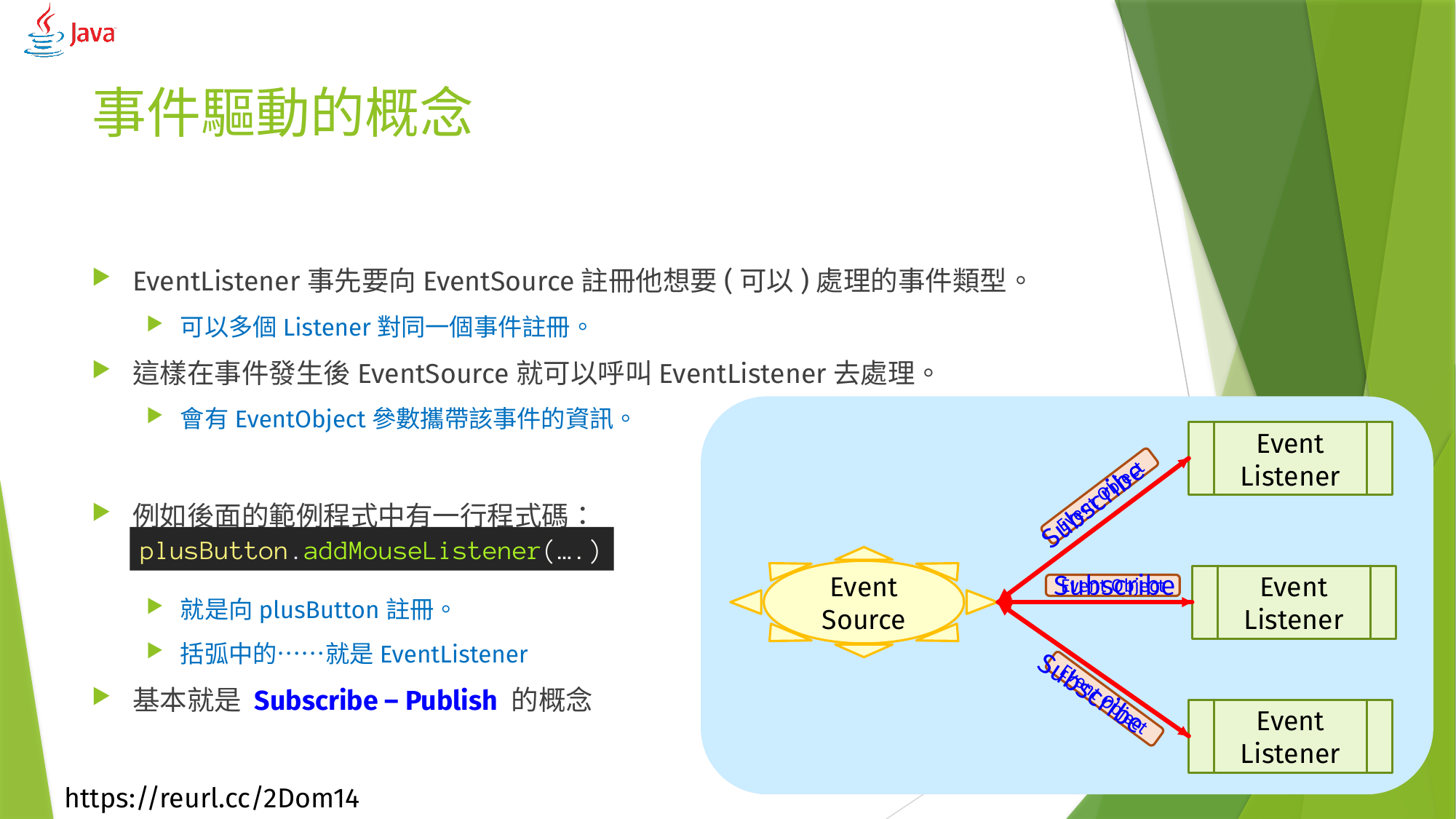

# 事件驅動的概念
EventListener事先要向EventSource註冊他想要(可以)處理的事件類型。
可以多個Listener對同一個事件註冊。
這樣在事件發生後EventSource就可以呼叫EventListener去處理。
會有EventObject參數攜帶該事件的資訊。

例如後面的範例程式中有一行程式碼：

就是向plusButton註冊。
括弧中的……就是EventListener
基本就是 Subscribe – Publish 的概念

Event Listener
Event Object
Event Object
Event Object
Subscribe
plusButton.addMouseListener(….)
Event Source
Subscribe
Event Listener
Subscribe
Event Listener